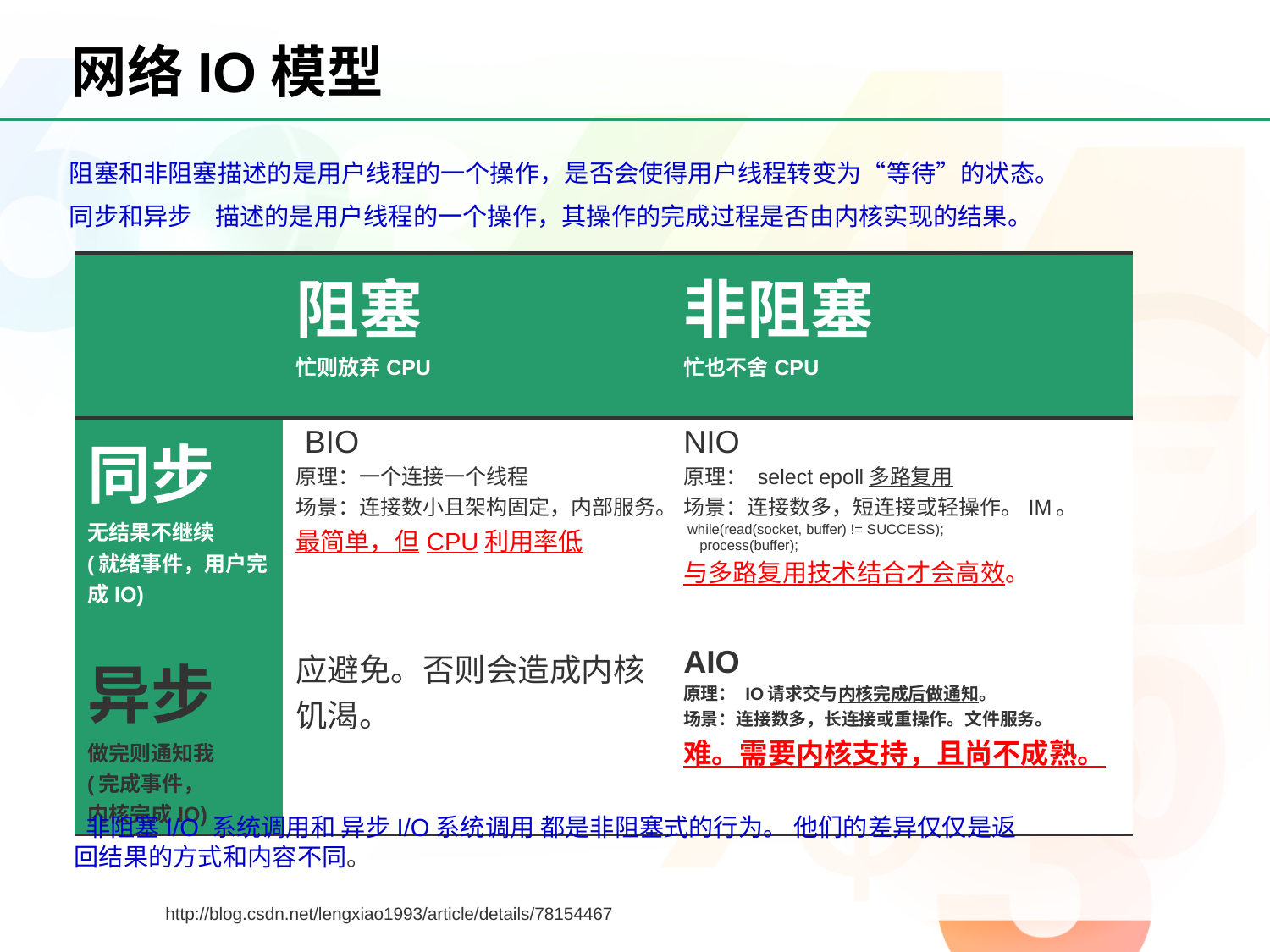

# 网络IO模型
阻塞和非阻塞描述的是用户线程的一个操作，是否会使得用户线程转变为“等待”的状态。
同步和异步    描述的是用户线程的一个操作，其操作的完成过程是否由内核实现的结果。
|  | 阻塞 忙则放弃CPU | 非阻塞 忙也不舍CPU |
| --- | --- | --- |
| 同步 无结果不继续 (就绪事件，用户完成IO) | BIO 原理：一个连接一个线程 场景：连接数小且架构固定，内部服务。 最简单，但CPU利用率低 | NIO 原理： select epoll多路复用 场景：连接数多，短连接或轻操作。IM。 while(read(socket, buffer) != SUCCESS); process(buffer); 与多路复用技术结合才会高效。 |
| 异步 做完则通知我 (完成事件， 内核完成IO) | 应避免。否则会造成内核饥渴。 | AIO 原理： IO请求交与内核完成后做通知。 场景：连接数多，长连接或重操作。文件服务。 难。需要内核支持，且尚不成熟。 |
 非阻塞I/O 系统调用和 异步I/O系统调用 都是非阻塞式的行为。 他们的差异仅仅是返回结果的方式和内容不同。
http://blog.csdn.net/lengxiao1993/article/details/78154467